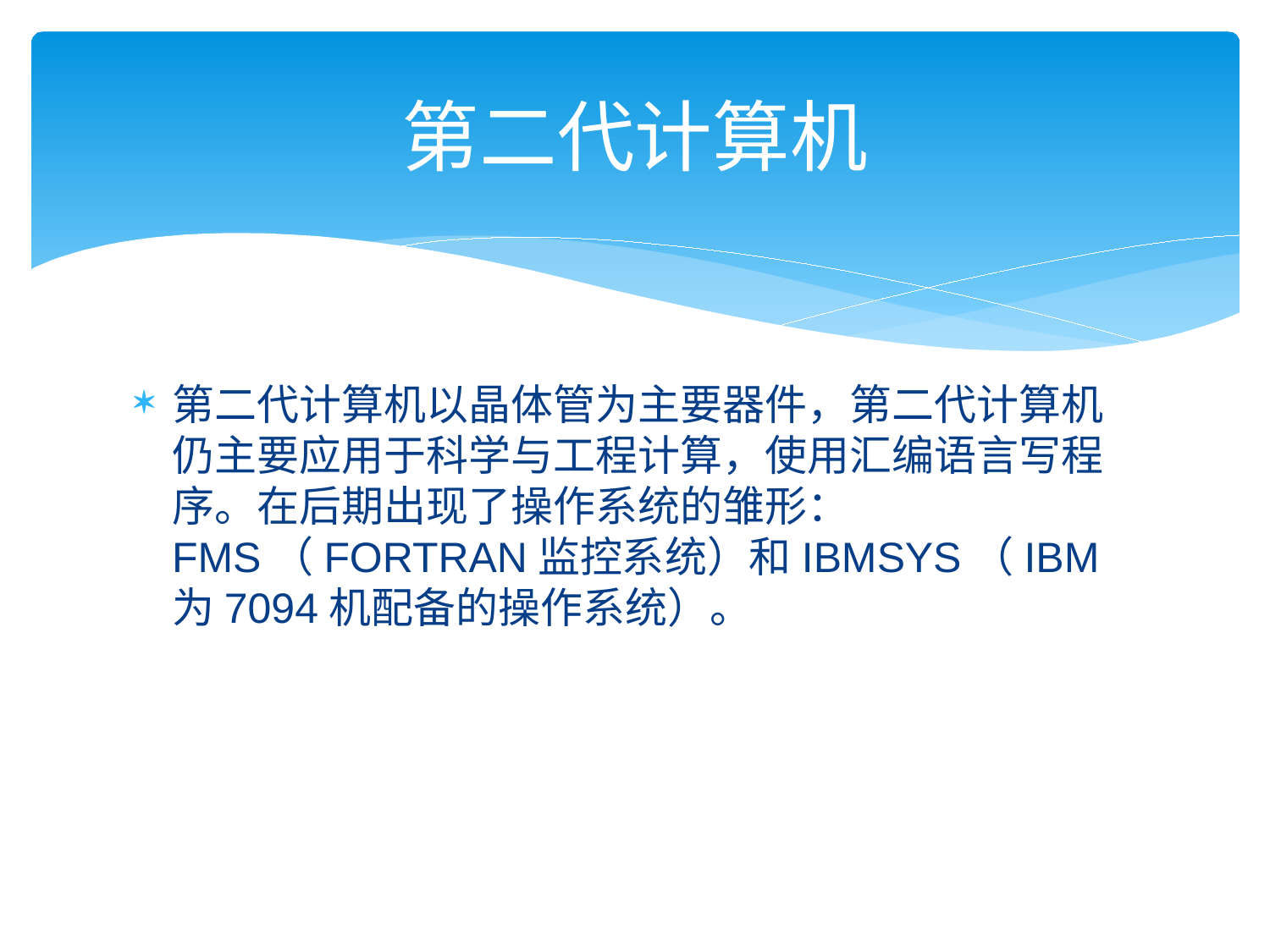

# 第二代计算机
第二代计算机以晶体管为主要器件，第二代计算机仍主要应用于科学与工程计算，使用汇编语言写程序。在后期出现了操作系统的雏形：FMS（FORTRAN监控系统）和IBMSYS（IBM为7094机配备的操作系统）。